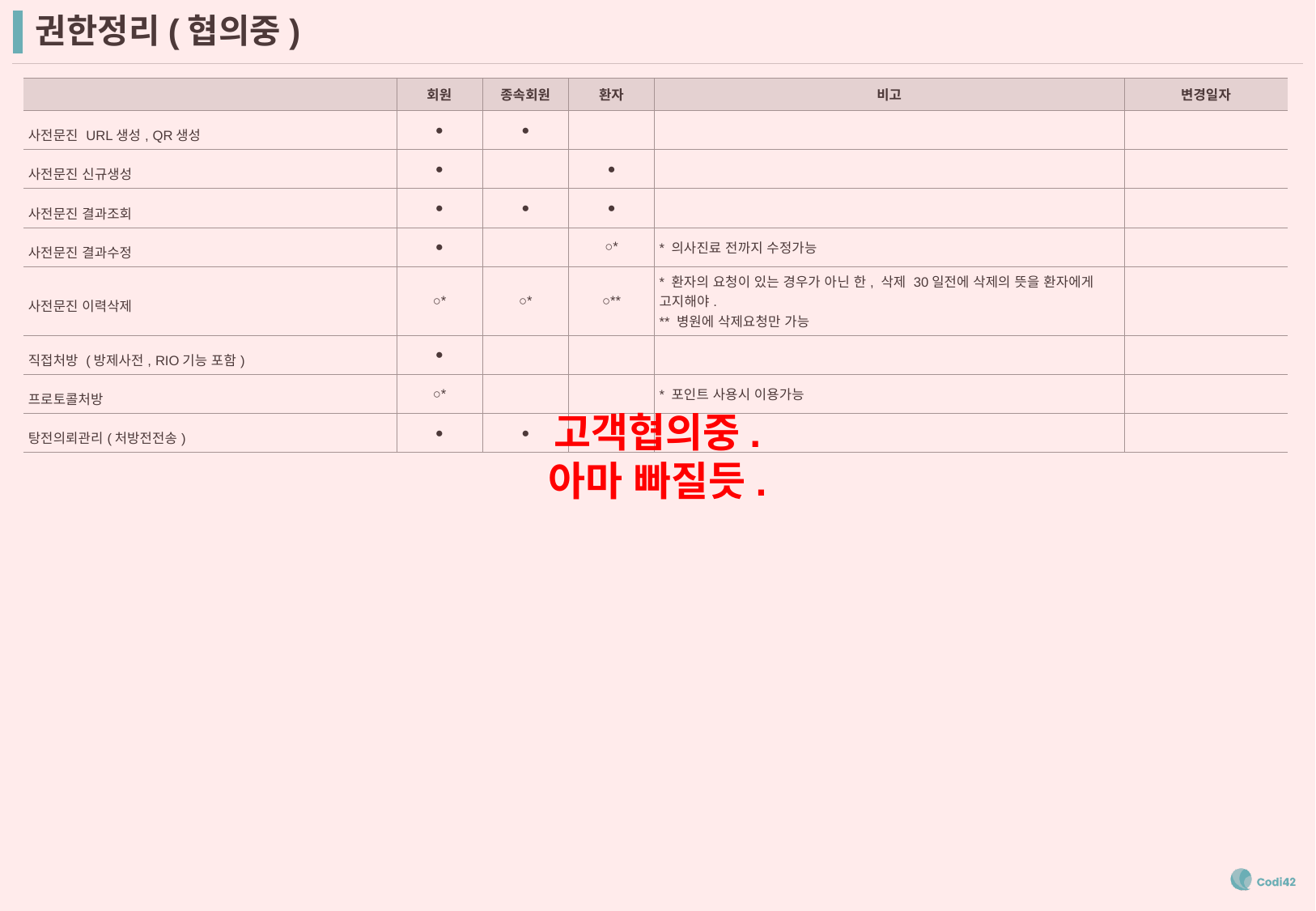

고객협의중.
아마 빠질듯.
# 권한정리(협의중)
|  | 회원 | 종속회원 | 환자 | 비고 | 변경일자 |
| --- | --- | --- | --- | --- | --- |
| 사전문진 URL생성, QR생성 | ● | ● |  |  |  |
| 사전문진 신규생성 | ● |  | ● |  |  |
| 사전문진 결과조회 | ● | ● | ● |  |  |
| 사전문진 결과수정 | ● |  | ○\* | \* 의사진료 전까지 수정가능 |  |
| 사전문진 이력삭제 | ○\* | ○\* | ○\*\* | \* 환자의 요청이 있는 경우가 아닌 한, 삭제 30일전에 삭제의 뜻을 환자에게 고지해야. \*\* 병원에 삭제요청만 가능 |  |
| 직접처방 (방제사전, RIO기능 포함) | ● |  |  |  |  |
| 프로토콜처방 | ○\* |  |  | \* 포인트 사용시 이용가능 |  |
| 탕전의뢰관리(처방전전송) | ● | ● |  |  |  |